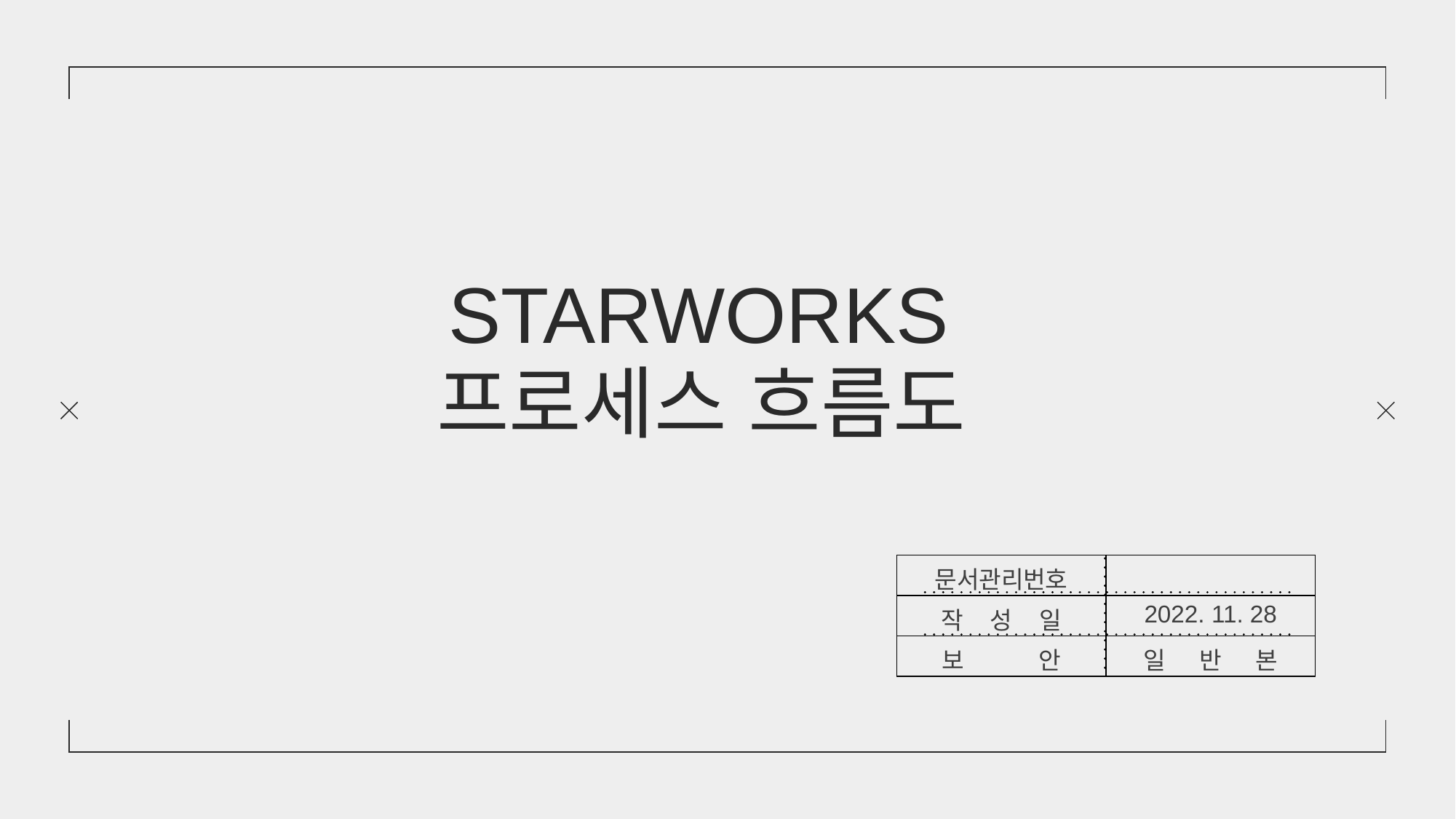

STARWORKS
프로세스 흐름도
| 문서관리번호 |  |
| --- | --- |
| 작    성    일 | 2022. 11. 28 |
| 보           안 | 일     반     본 |